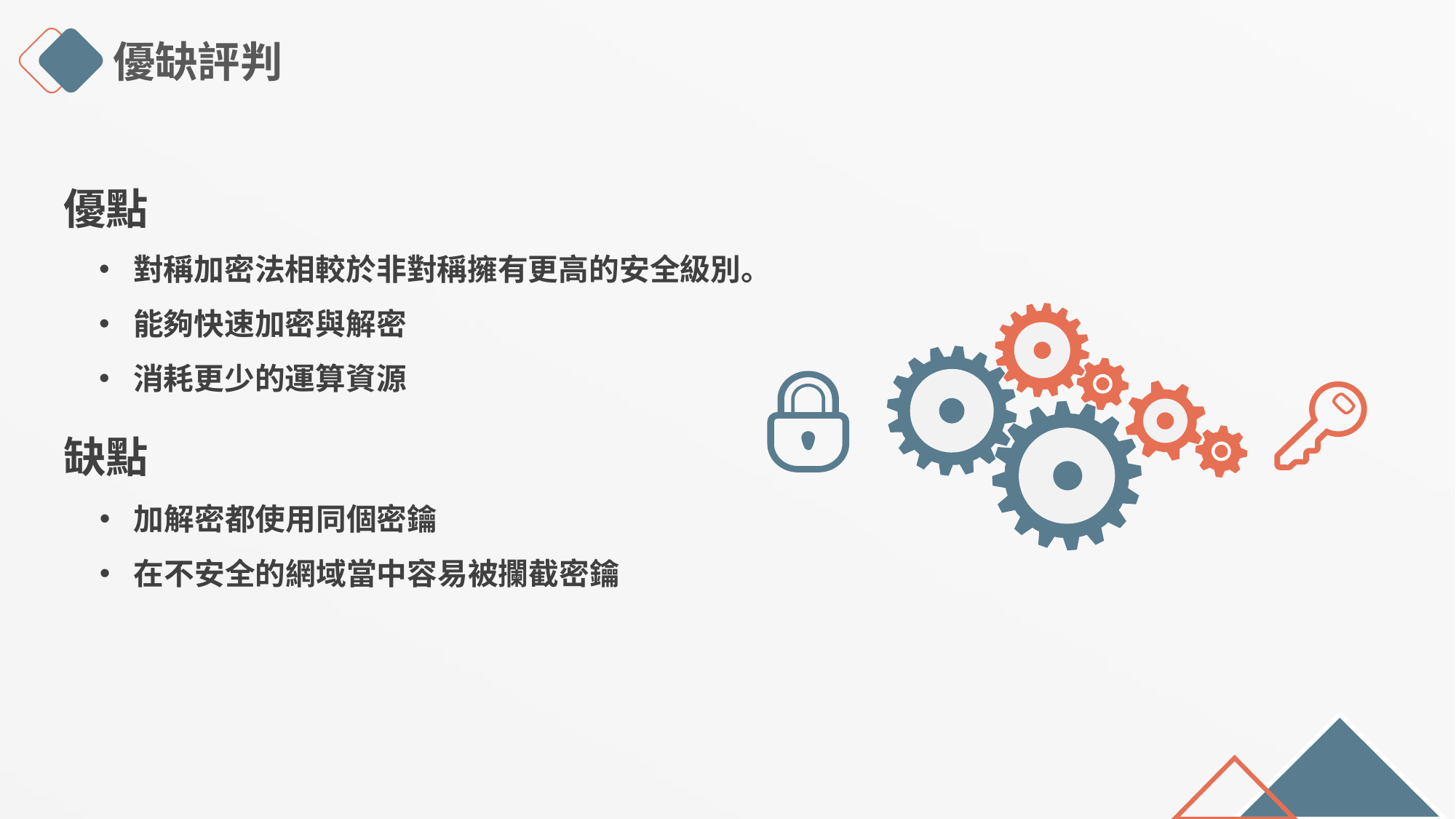

優缺評判

優點
對稱加密法相較於非對稱擁有更高的安全級別。
能夠快速加密與解密
消耗更少的運算資源

缺點
加解密都使用同個密鑰
在不安全的網域當中容易被攔截密鑰